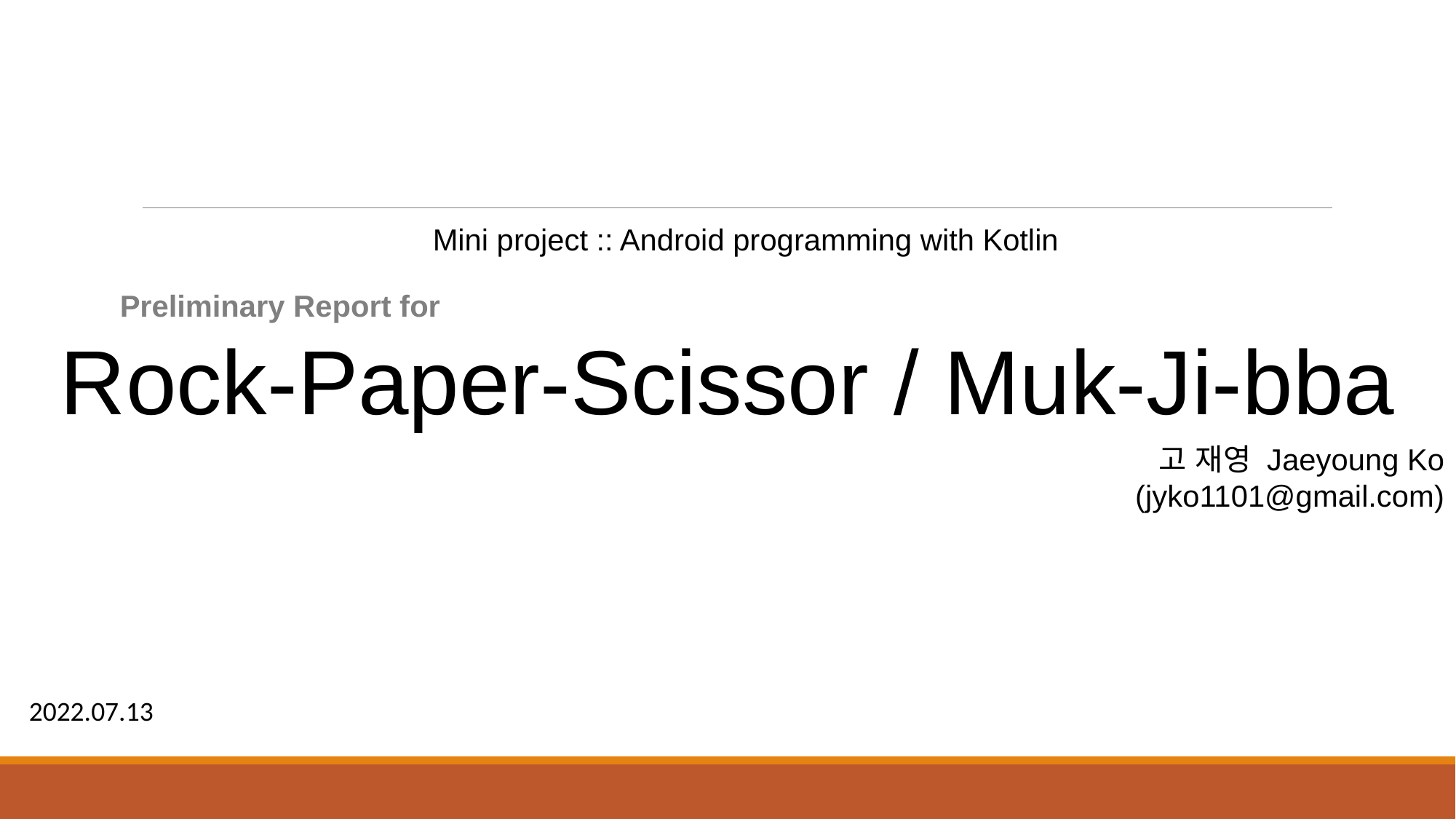

Mini project :: Android programming with Kotlin
	Preliminary Report for

Rock-Paper-Scissor / Muk-Ji-bba
고 재영 Jaeyoung Ko
(jyko1101@gmail.com)
2022.07.13